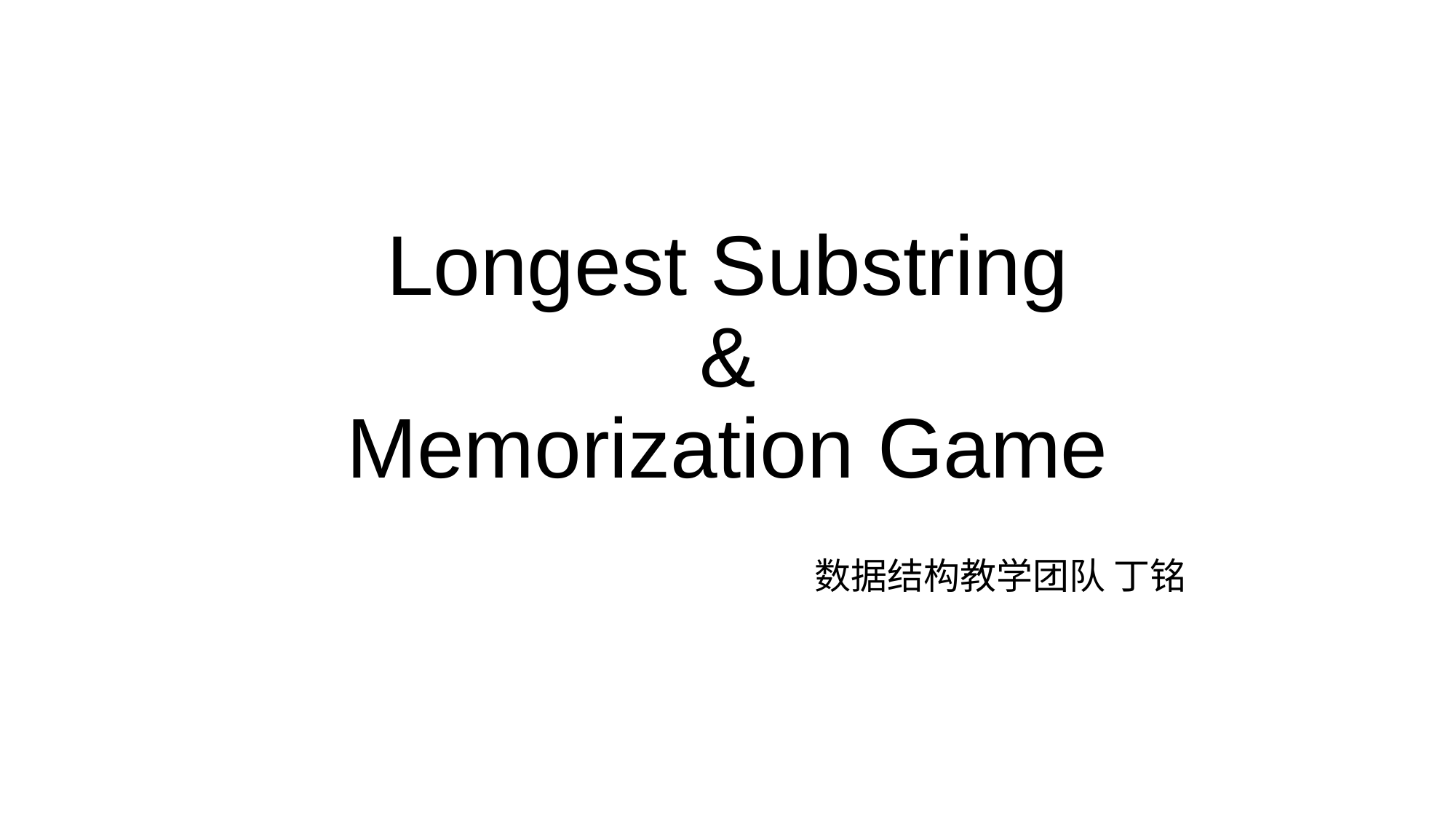

# Longest Substring & Memorization Game
					数据结构教学团队 丁铭